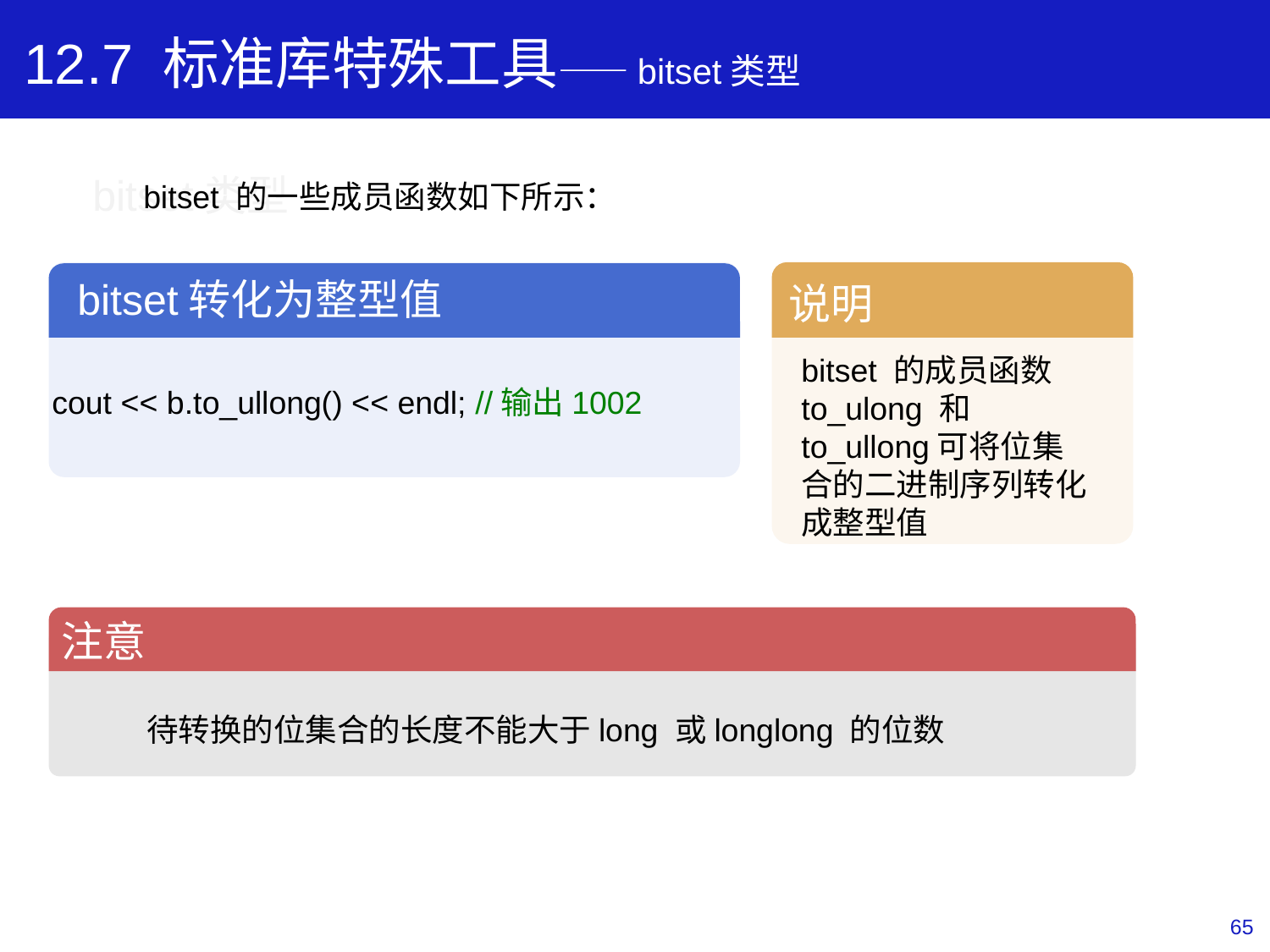

12.7 标准库特殊工具——bitset类型
bitset类型
bitset 的一些成员函数如下所示：

bitset转化为整型值
说明

bitset 的成员函数to_ulong 和to_ullong可将位集合的二进制序列转化成整型值
cout << b.to_ullong() << endl; //输出1002

注意
待转换的位集合的长度不能大于long 或longlong 的位数
65